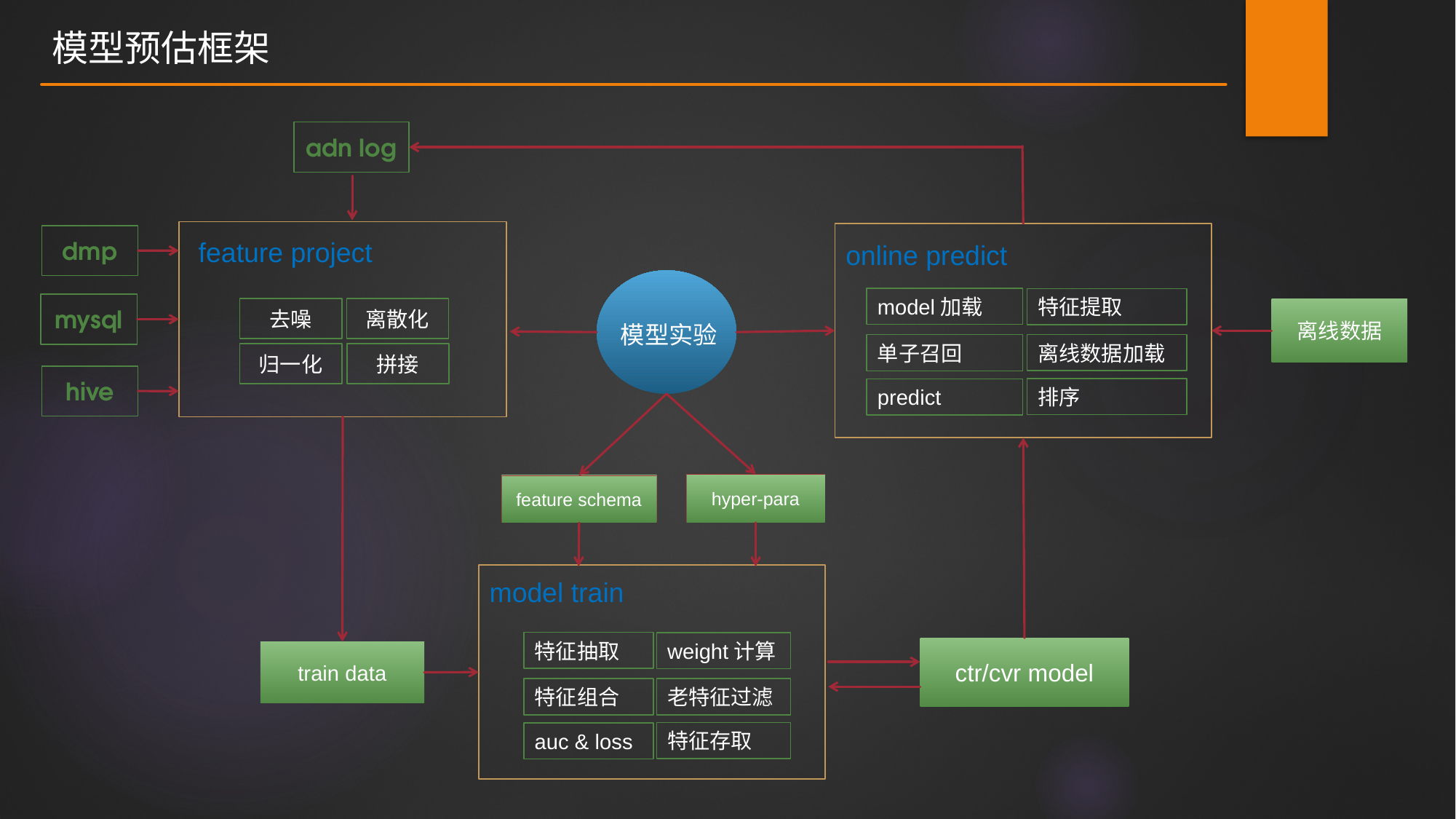

模型预估框架
adn log

feature project
去噪
离散化
归一化
拼接

online predict
model加载
特征提取
离线数据加载
单子召回
排序
predict
dmp
mysql
hive

模型实验
离线数据
hyper-para
feature schema

model train
特征抽取
weight计算
老特征过滤
特征组合
特征存取
auc & loss
ctr/cvr model
train data